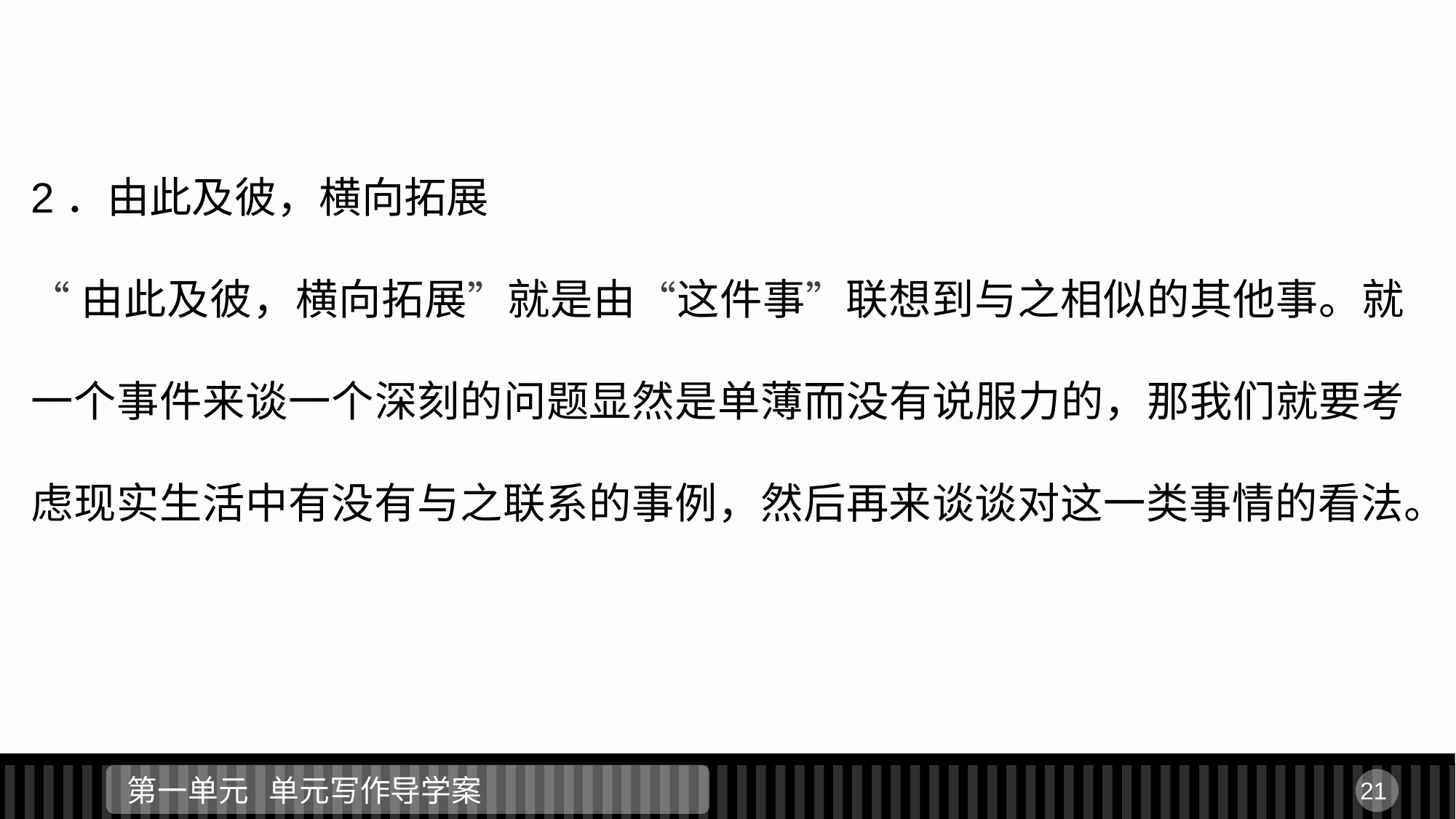

2．由此及彼，横向拓展
“由此及彼，横向拓展”就是由“这件事”联想到与之相似的其他事。就一个事件来谈一个深刻的问题显然是单薄而没有说服力的，那我们就要考虑现实生活中有没有与之联系的事例，然后再来谈谈对这一类事情的看法。